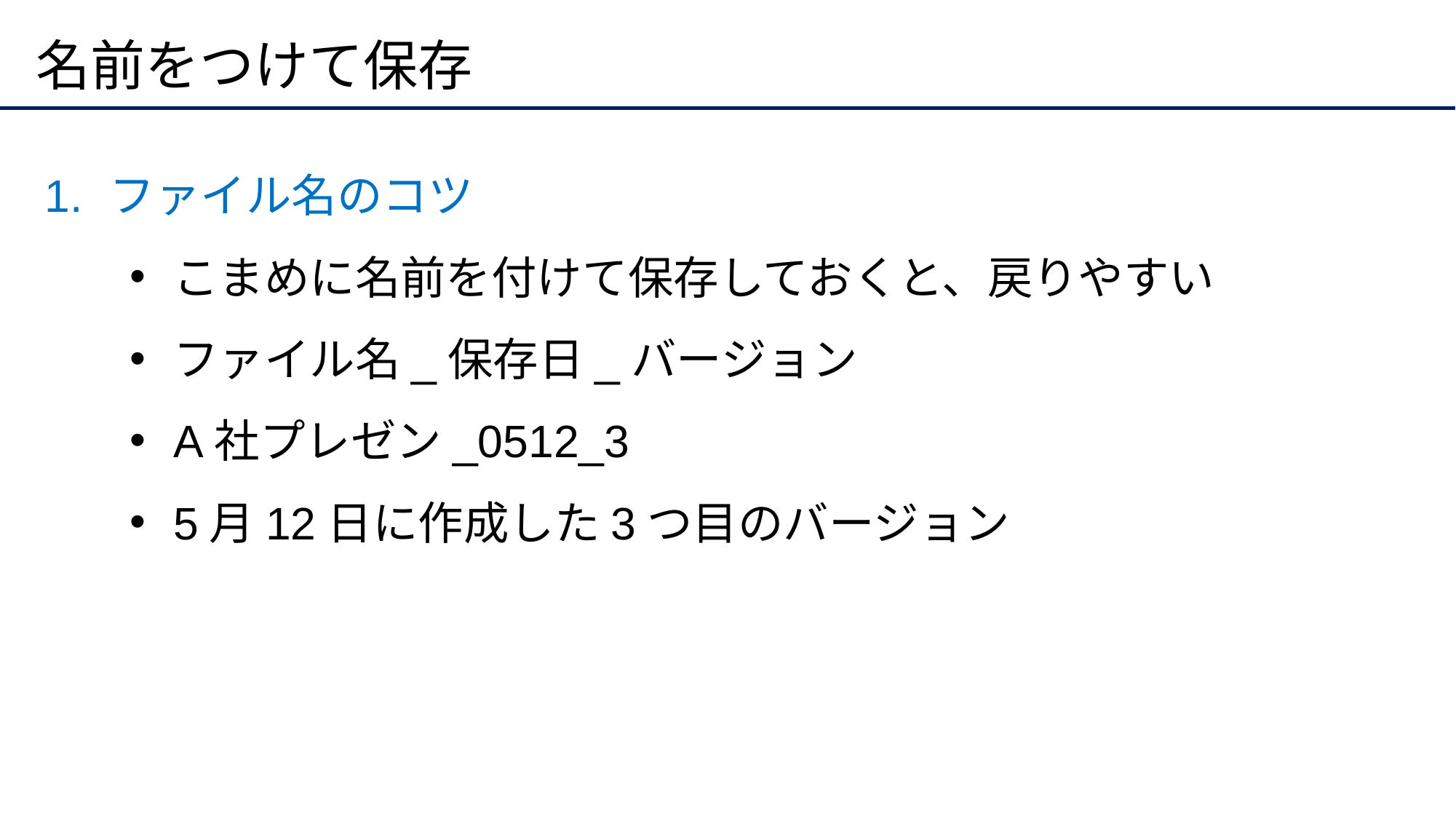

# 名前をつけて保存
ファイル名のコツ
こまめに名前を付けて保存しておくと、戻りやすい
ファイル名_保存日_バージョン
A社プレゼン_0512_3
5月12日に作成した3つ目のバージョン